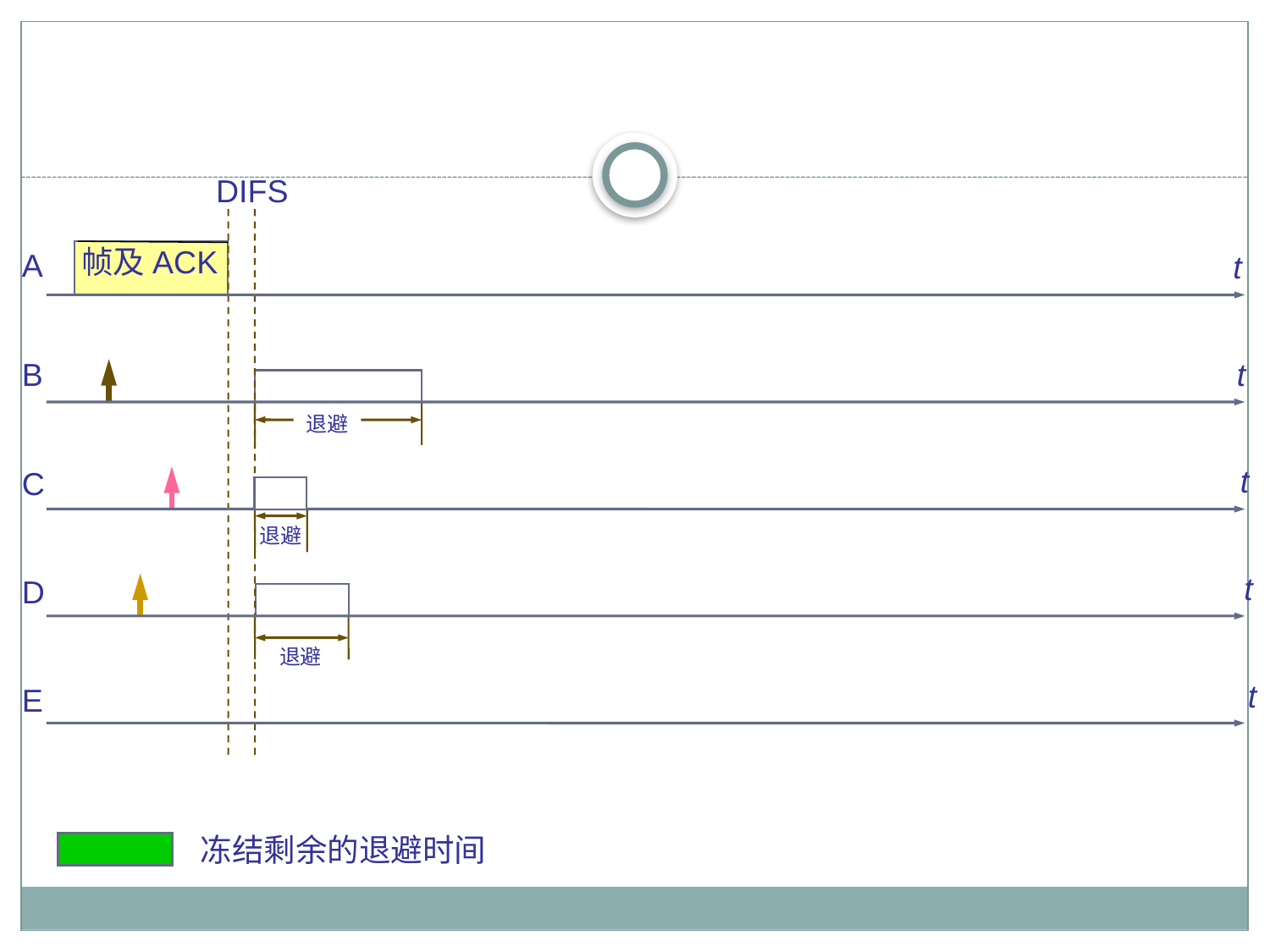

#
DIFS

帧及ACK
A

t

B
t

退避

t
C

退避

t
D

退避

t
E

冻结剩余的退避时间